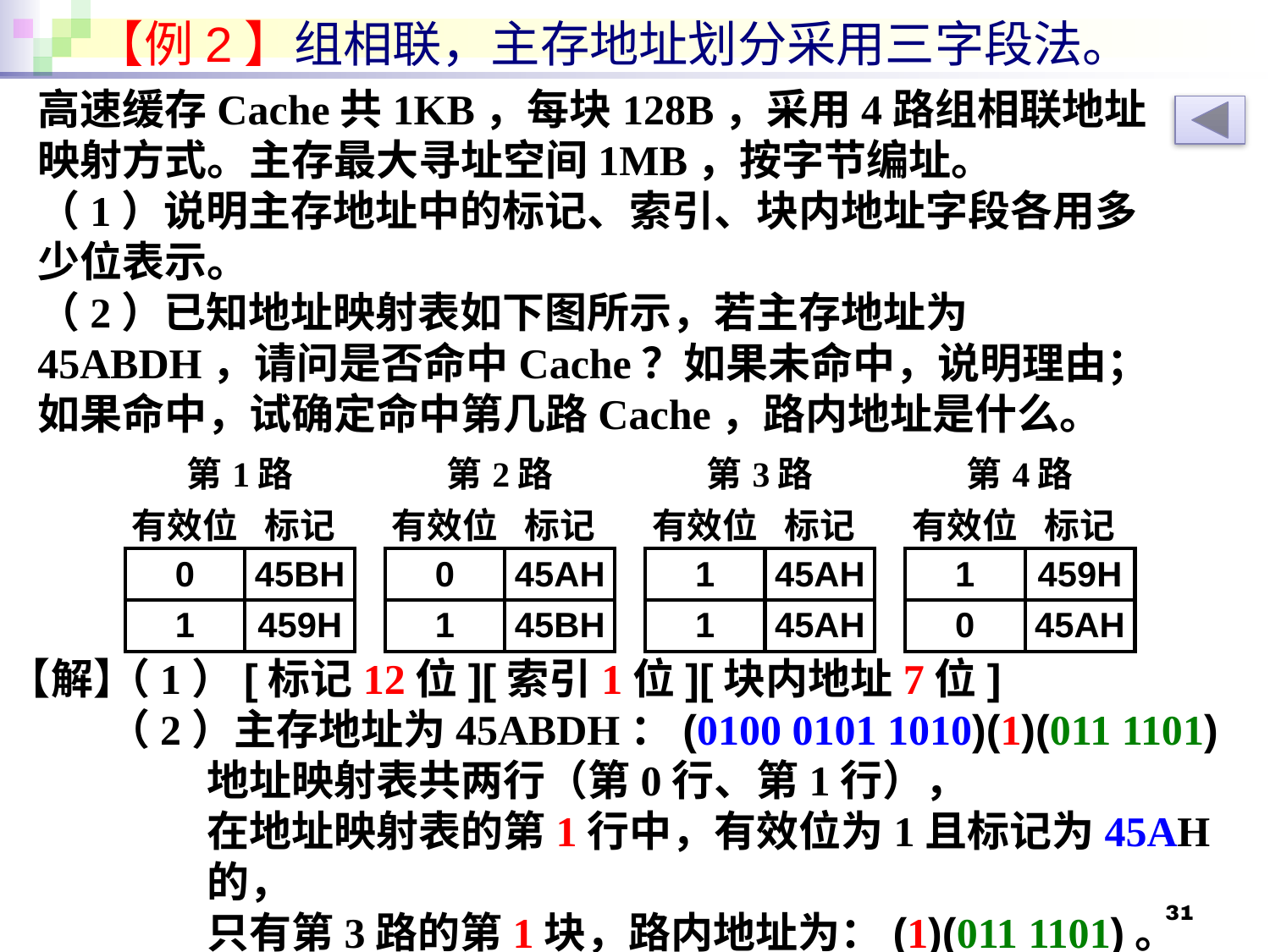

# 【例2】组相联，主存地址划分采用三字段法。
高速缓存Cache共1KB，每块128B，采用4路组相联地址映射方式。主存最大寻址空间1MB，按字节编址。
（1）说明主存地址中的标记、索引、块内地址字段各用多少位表示。
（2）已知地址映射表如下图所示，若主存地址为45ABDH，请问是否命中Cache？如果未命中，说明理由；如果命中，试确定命中第几路Cache，路内地址是什么。

| 第1路 |  |  | 第2路 |  |  | 第3路 |  |  | 第4路 |  |
| --- | --- | --- | --- | --- | --- | --- | --- | --- | --- | --- |
| 有效位 | 标记 |  | 有效位 | 标记 |  | 有效位 | 标记 |  | 有效位 | 标记 |
| 0 | 45BH |  | 0 | 45AH |  | 1 | 45AH |  | 1 | 459H |
| 1 | 459H |  | 1 | 45BH |  | 1 | 45AH |  | 0 | 45AH |
【解】
（1）[标记12位][索引1位][块内地址7位]
（2）主存地址为45ABDH：(0100 0101 1010)(1)(011 1101)
地址映射表共两行（第0行、第1行），
在地址映射表的第1行中，有效位为1且标记为45AH的，
只有第3路的第1块，路内地址为：(1)(011 1101)。
31